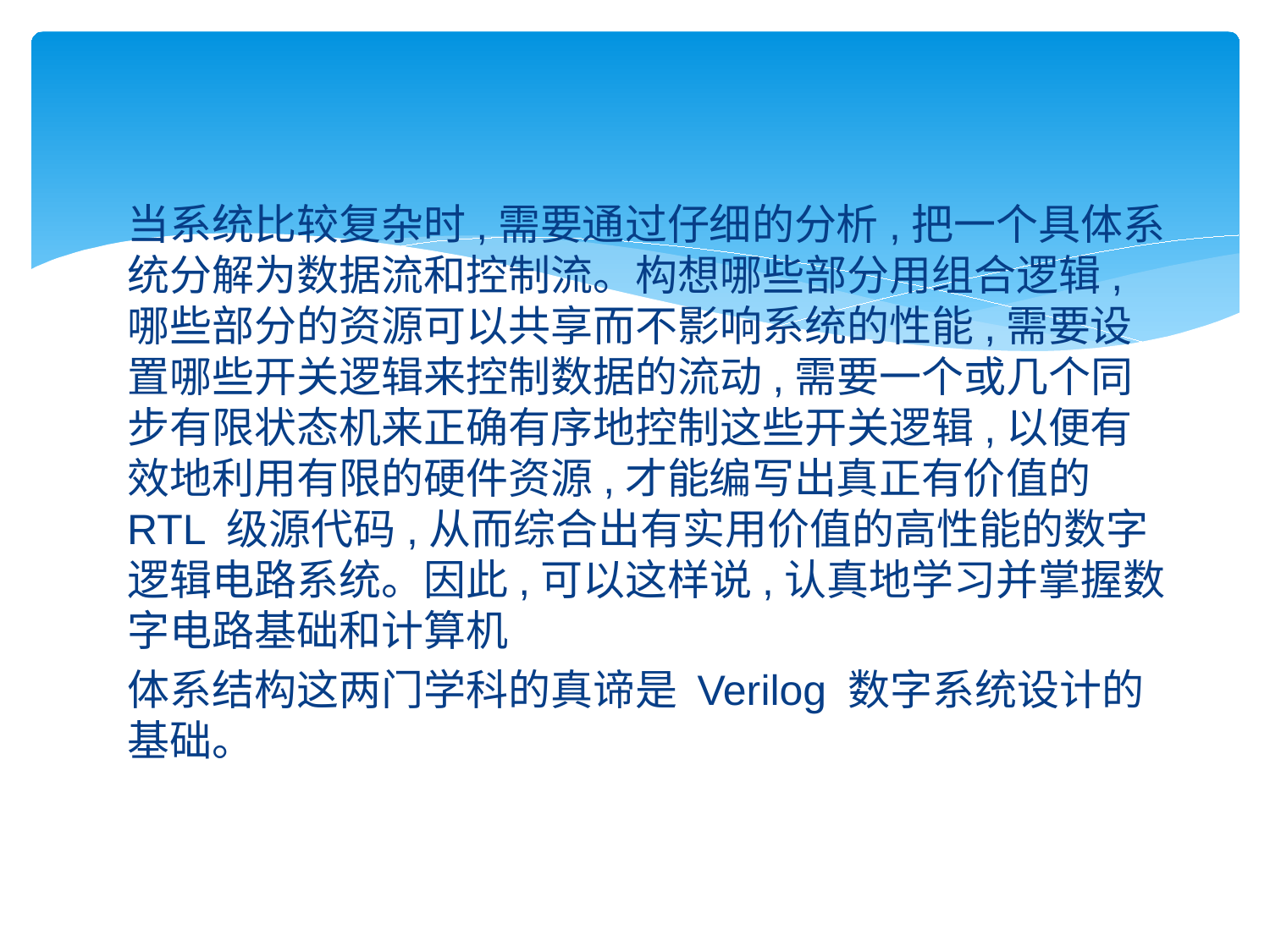

#
当系统比较复杂时,需要通过仔细的分析,把一个具体系统分解为数据流和控制流。构想哪些部分用组合逻辑,哪些部分的资源可以共享而不影响系统的性能,需要设置哪些开关逻辑来控制数据的流动,需要一个或几个同步有限状态机来正确有序地控制这些开关逻辑,以便有效地利用有限的硬件资源,才能编写出真正有价值的 RTL 级源代码,从而综合出有实用价值的高性能的数字逻辑电路系统。因此,可以这样说,认真地学习并掌握数字电路基础和计算机
体系结构这两门学科的真谛是 Verilog 数字系统设计的基础。